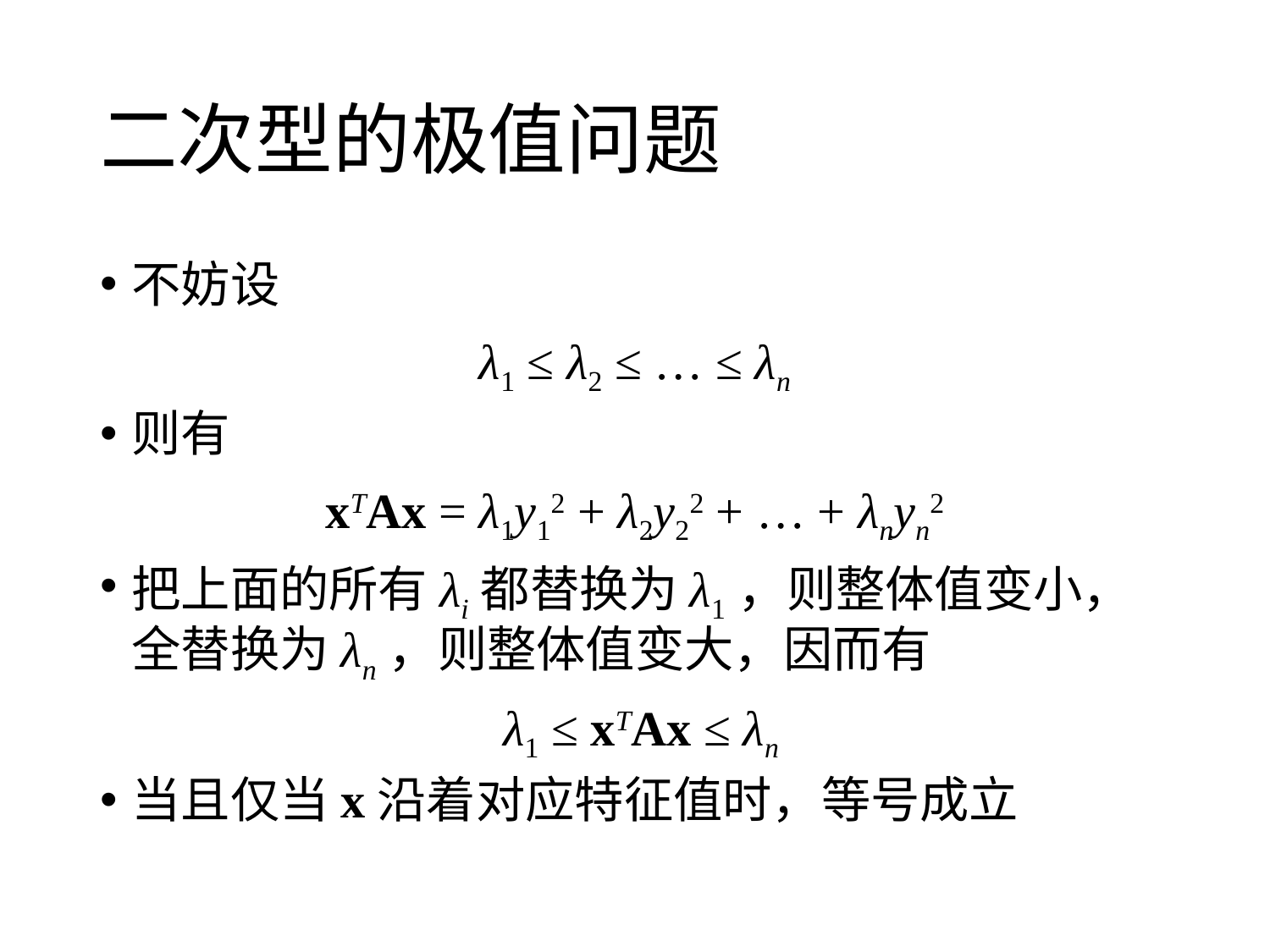

# 二次型的极值问题
不妨设
λ1 ≤ λ2 ≤ … ≤ λn
则有
xTAx = λ1y12 + λ2y22 + … + λnyn2
把上面的所有λi都替换为λ1，则整体值变小，全替换为λn，则整体值变大，因而有
 λ1 ≤ xTAx ≤ λn
当且仅当x沿着对应特征值时，等号成立